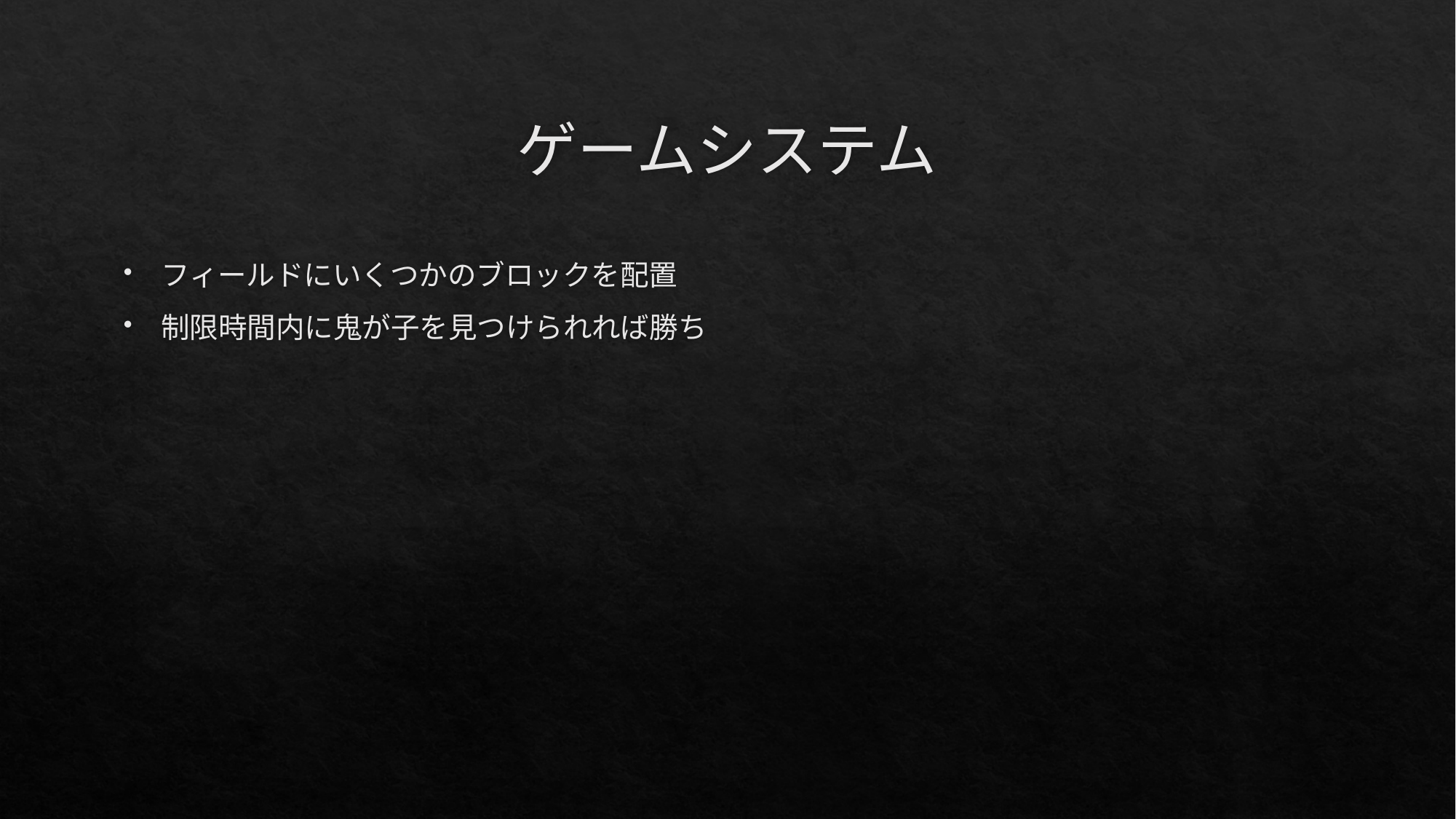

# ゲームシステム
フィールドにいくつかのブロックを配置
制限時間内に鬼が子を見つけられれば勝ち